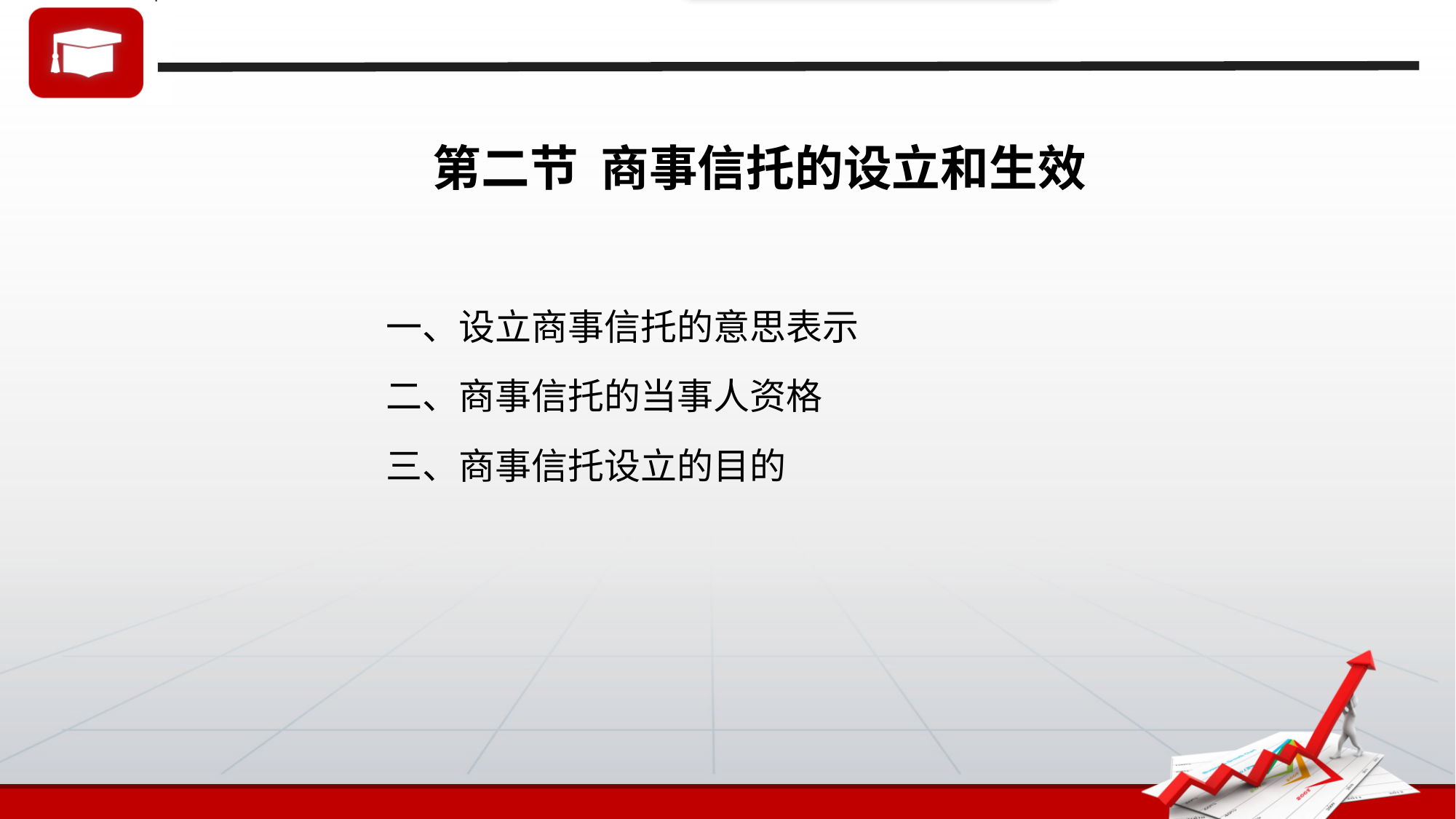

# 第二节  商事信托的设立和生效
一、设立商事信托的意思表示
二、商事信托的当事人资格
三、商事信托设立的目的